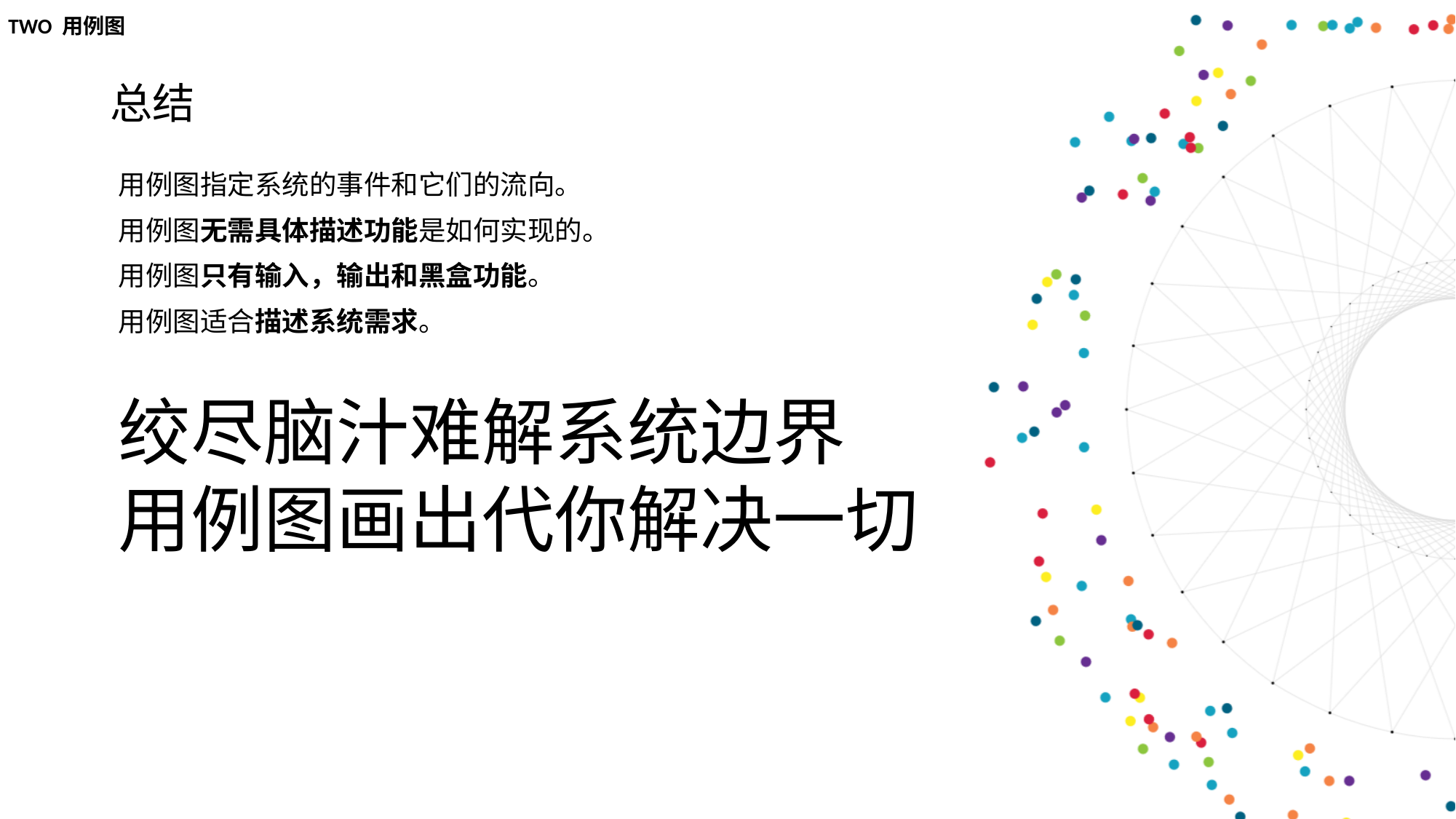

TWO 用例图
总结
用例图指定系统的事件和它们的流向。
用例图无需具体描述功能是如何实现的。
用例图只有输入，输出和黑盒功能。
用例图适合描述系统需求。
绞尽脑汁难解系统边界
用例图画出代你解决一切